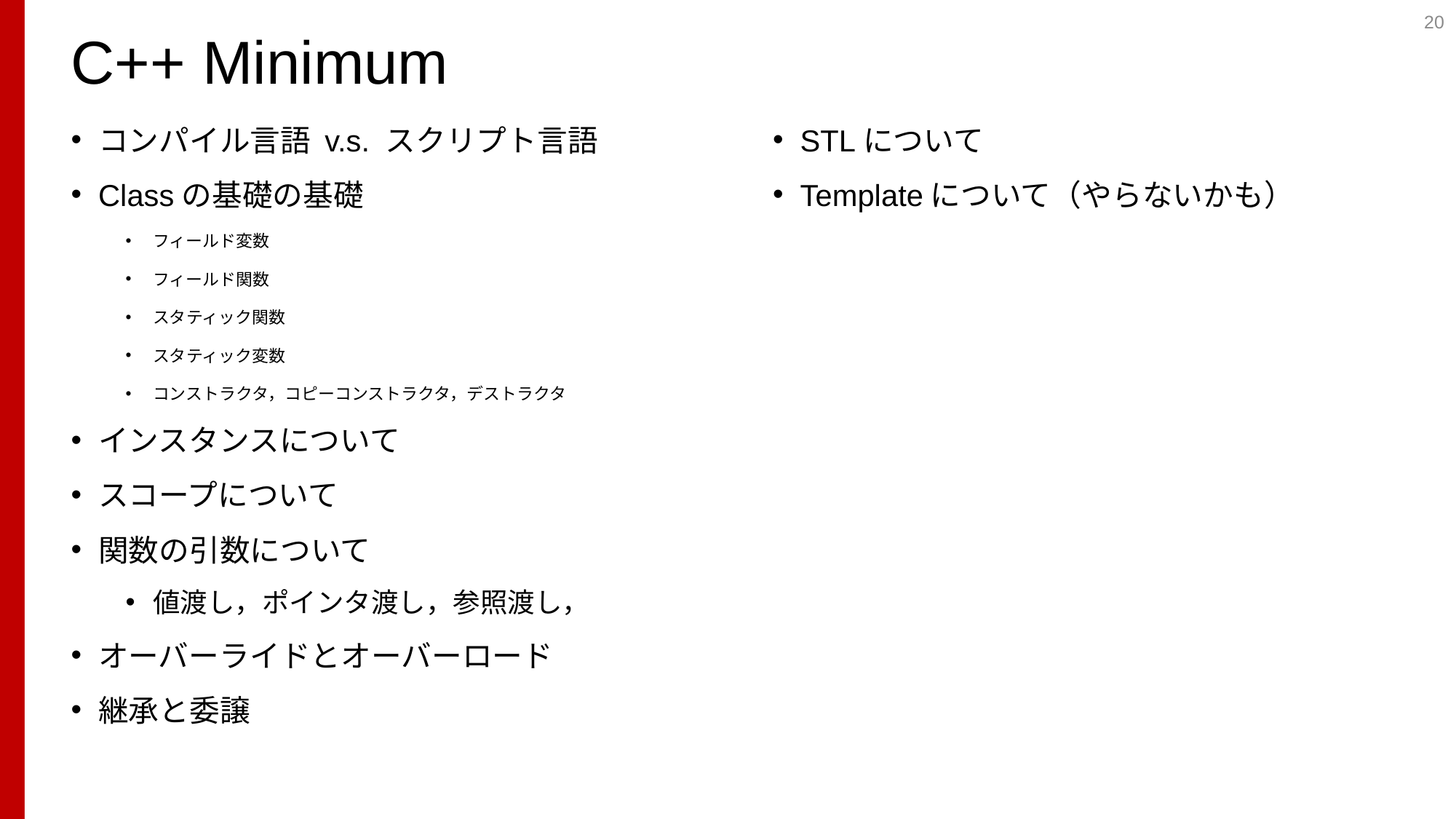

20
# C++ Minimum
コンパイル言語 v.s. スクリプト言語
Classの基礎の基礎
フィールド変数
フィールド関数
スタティック関数
スタティック変数
コンストラクタ，コピーコンストラクタ，デストラクタ
インスタンスについて
スコープについて
関数の引数について
値渡し，ポインタ渡し，参照渡し，
オーバーライドとオーバーロード
継承と委譲

STLについて
Templateについて（やらないかも）